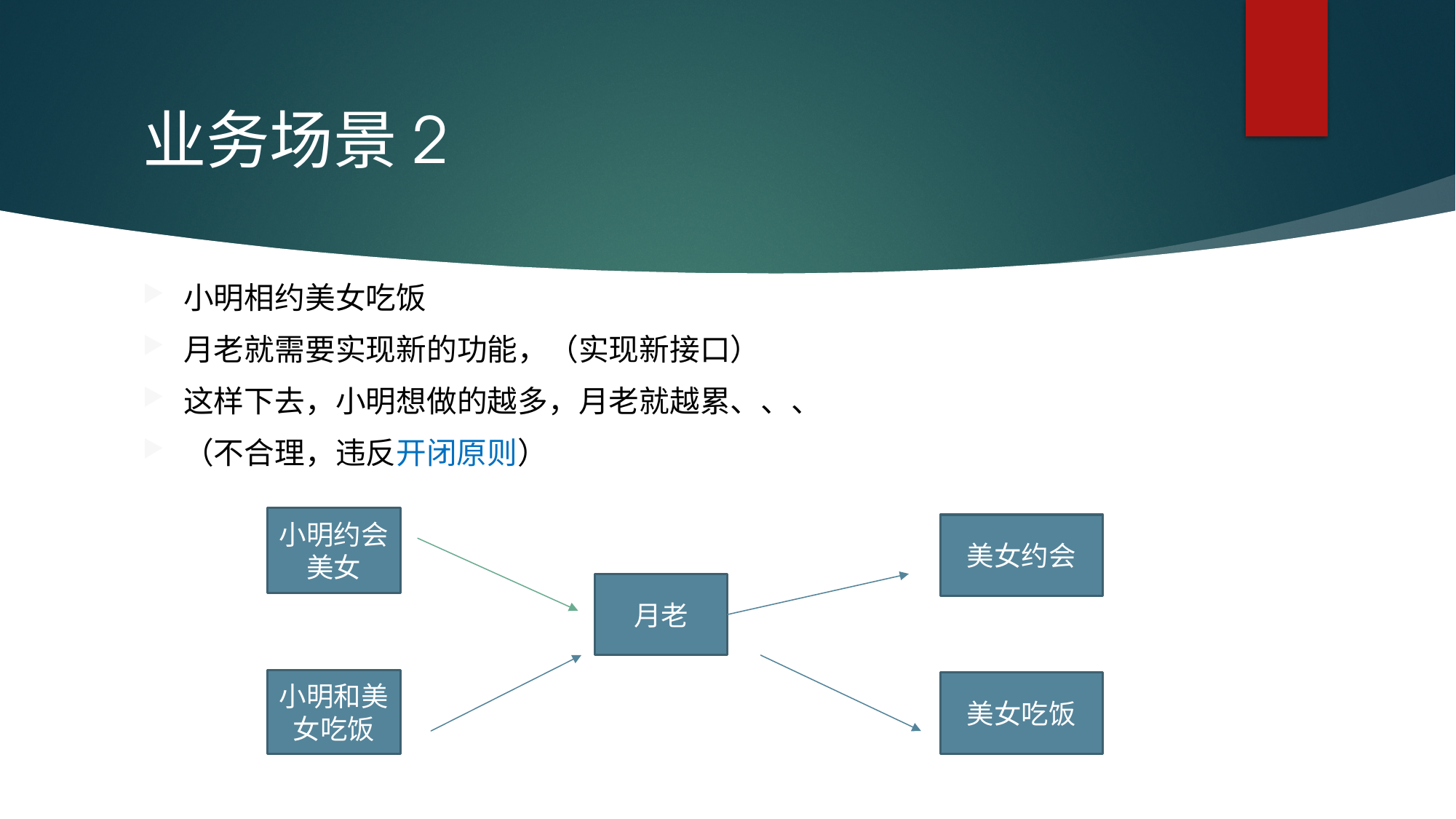

# 业务场景2

小明相约美女吃饭
月老就需要实现新的功能，（实现新接口）
这样下去，小明想做的越多，月老就越累、、、
（不合理，违反开闭原则）

小明约会美女
美女约会
月老
小明和美女吃饭
美女吃饭